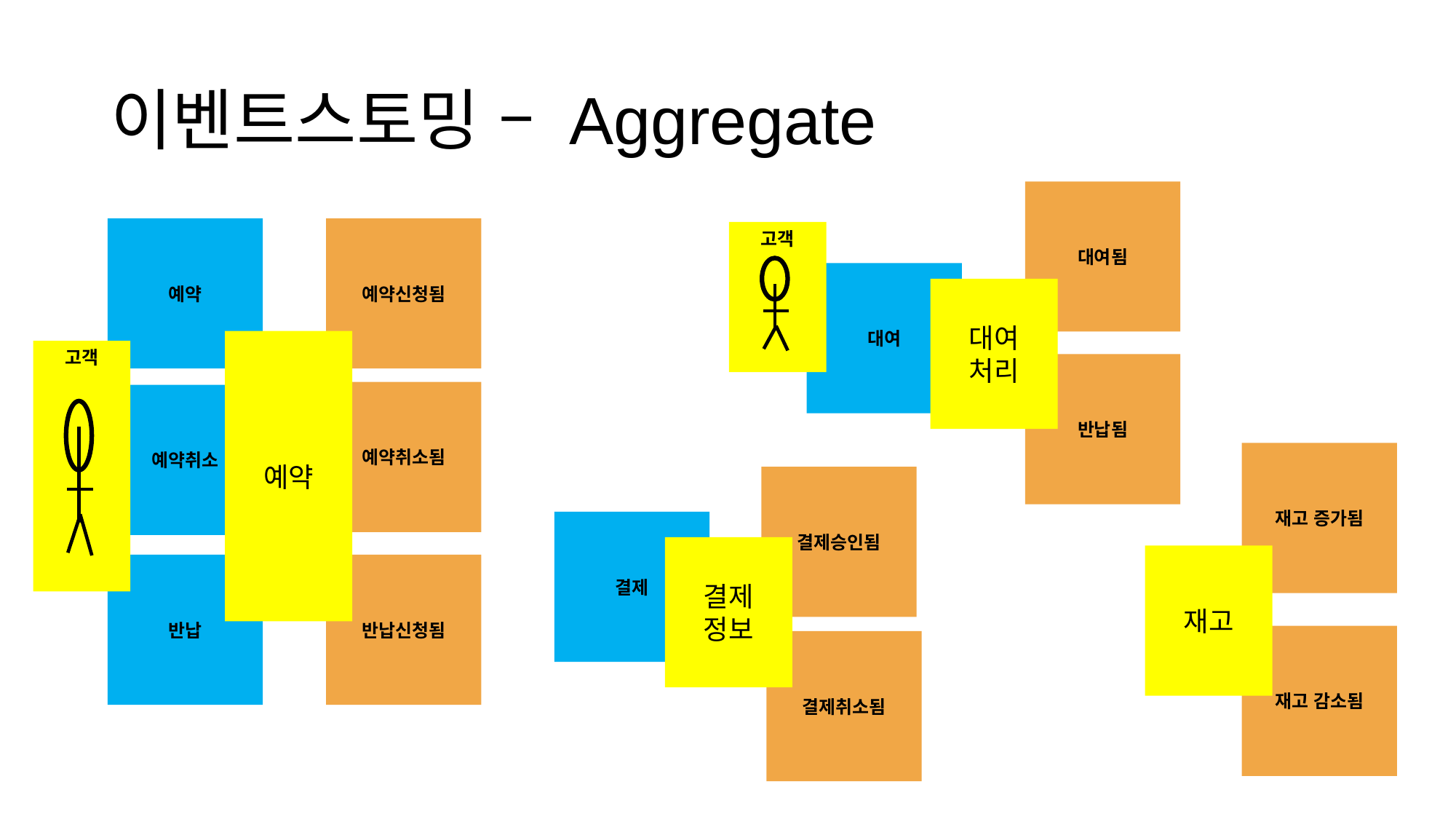

# 이벤트스토밍 – Aggregate
대여됨
예약
예약신청됨
고객

대여
대여
처리
예약
고객

반납됨
예약취소됨
예약취소
재고 증가됨
결제승인됨
결제
결제
정보
재고
반납
반납신청됨
재고 감소됨
결제취소됨